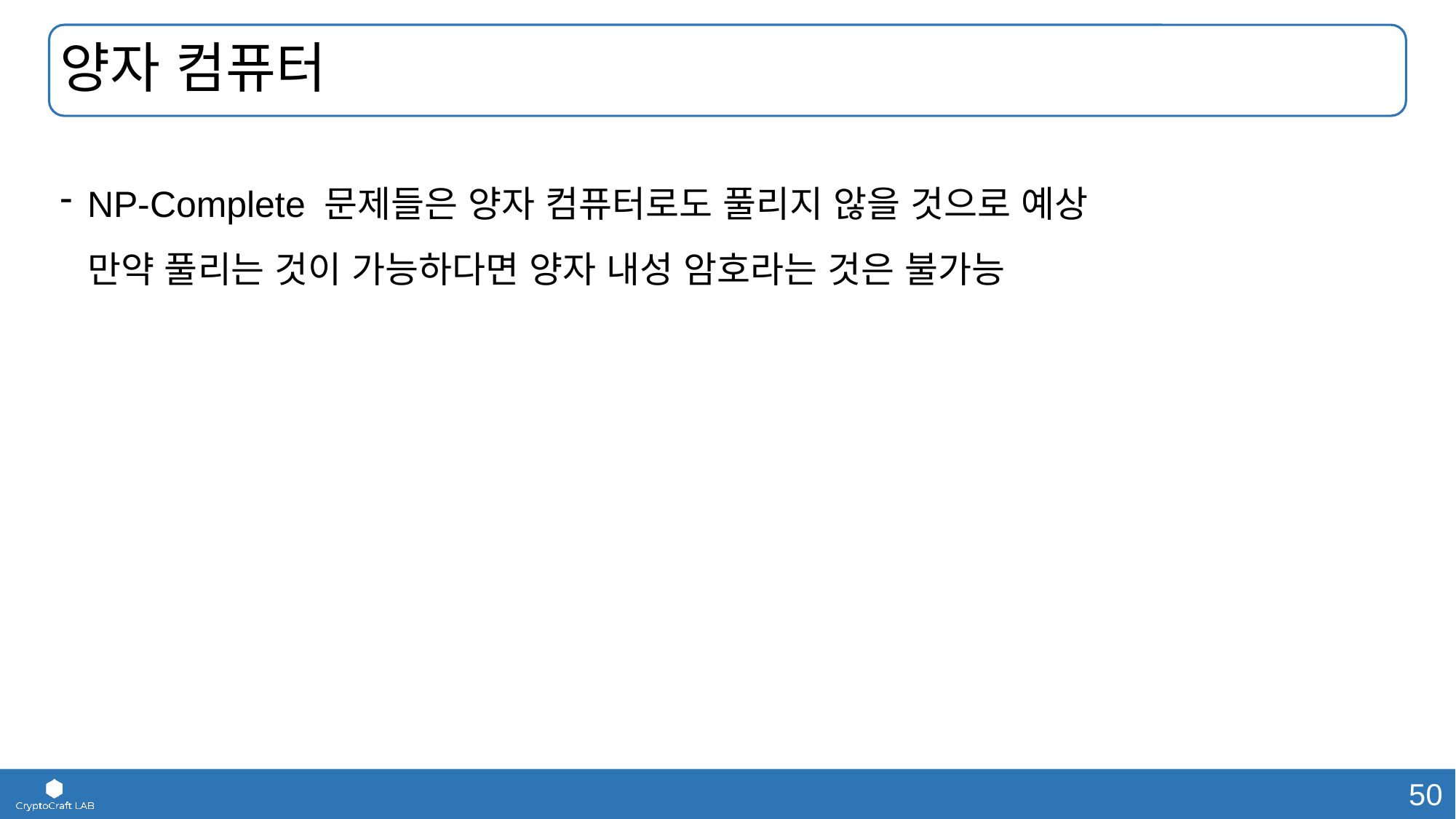

# 양자 컴퓨터
NP-Complete 문제들은 양자 컴퓨터로도 풀리지 않을 것으로 예상
만약 풀리는 것이 가능하다면 양자 내성 암호라는 것은 불가능